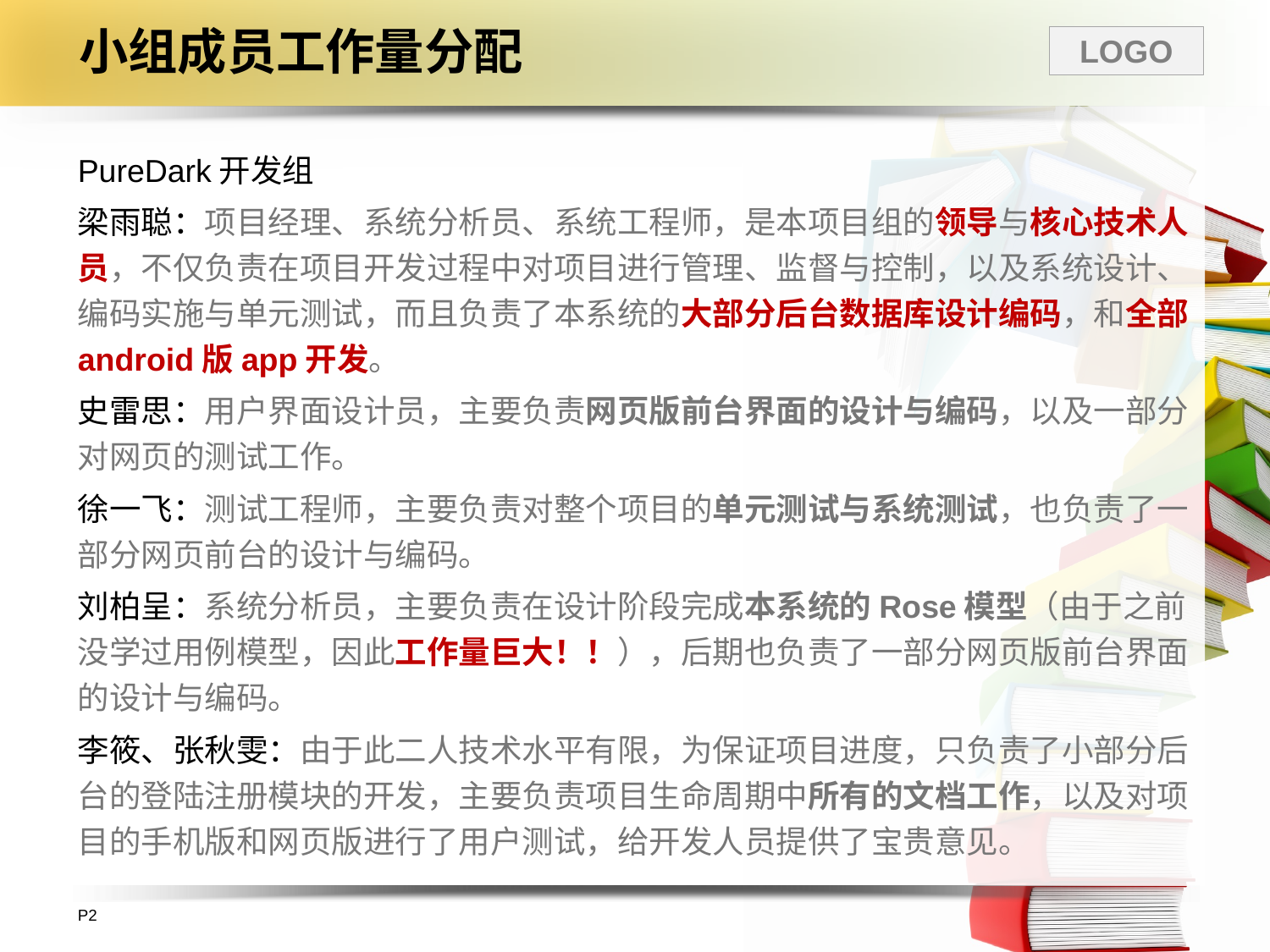

# 小组成员工作量分配
PureDark开发组
梁雨聪：项目经理、系统分析员、系统工程师，是本项目组的领导与核心技术人员，不仅负责在项目开发过程中对项目进行管理、监督与控制，以及系统设计、编码实施与单元测试，而且负责了本系统的大部分后台数据库设计编码，和全部android版app开发。
史雷思：用户界面设计员，主要负责网页版前台界面的设计与编码，以及一部分对网页的测试工作。
徐一飞：测试工程师，主要负责对整个项目的单元测试与系统测试，也负责了一部分网页前台的设计与编码。
刘柏呈：系统分析员，主要负责在设计阶段完成本系统的Rose模型（由于之前没学过用例模型，因此工作量巨大！！），后期也负责了一部分网页版前台界面的设计与编码。
李筱、张秋雯：由于此二人技术水平有限，为保证项目进度，只负责了小部分后台的登陆注册模块的开发，主要负责项目生命周期中所有的文档工作，以及对项目的手机版和网页版进行了用户测试，给开发人员提供了宝贵意见。
P2